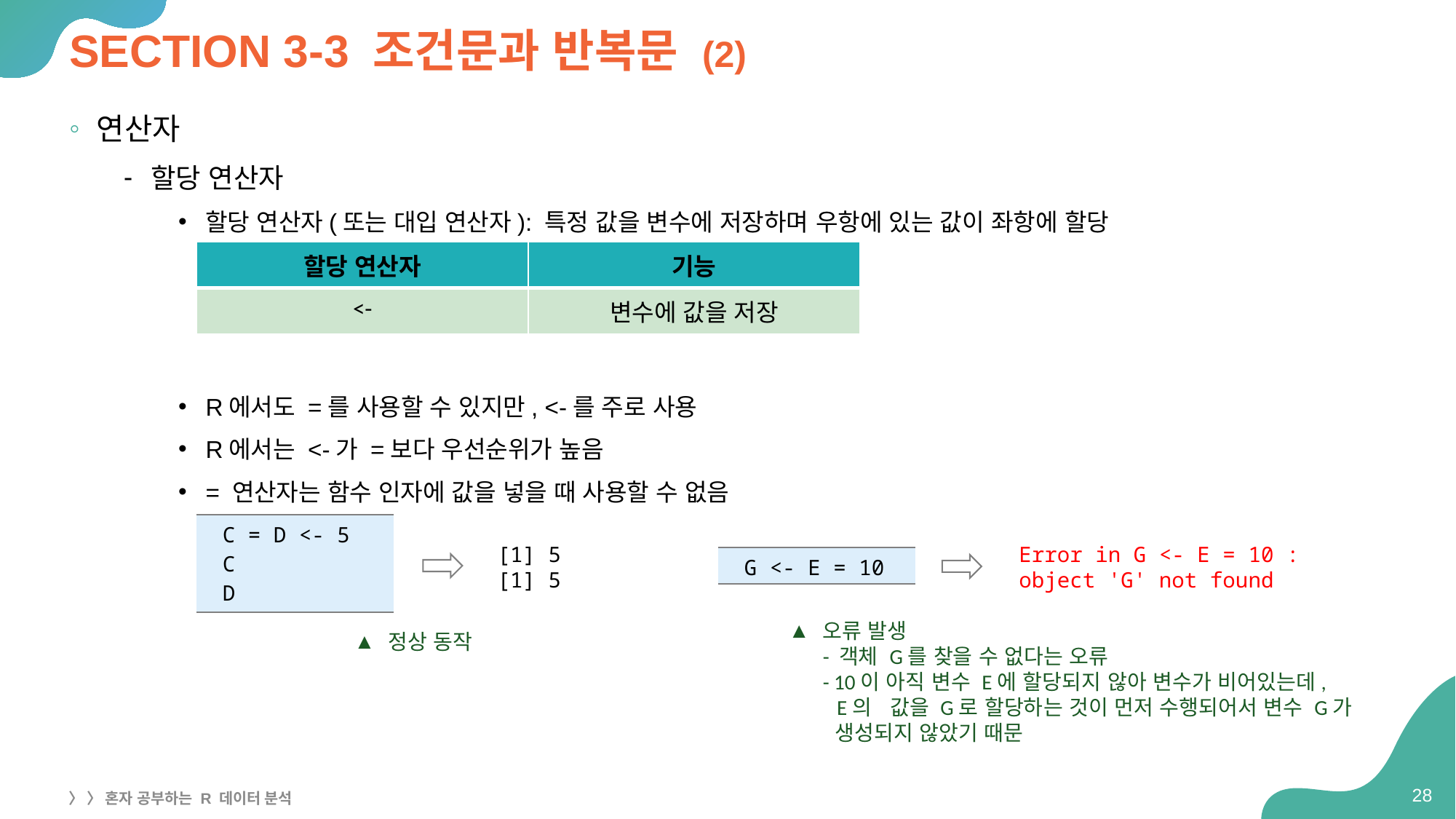

# SECTION 3-3 조건문과 반복문 (2)
연산자
할당 연산자
할당 연산자(또는 대입 연산자): 특정 값을 변수에 저장하며 우항에 있는 값이 좌항에 할당

R에서도 =를 사용할 수 있지만, <-를 주로 사용
R에서는 <-가 =보다 우선순위가 높음
= 연산자는 함수 인자에 값을 넣을 때 사용할 수 없음
| 할당 연산자 | 기능 |
| --- | --- |
| <- | 변수에 값을 저장 |
| C = D <- 5 C D |
| --- |
[1] 5
[1] 5
Error in G <- E = 10 : object 'G' not found
| G <- E = 10 |
| --- |

오류 발생
- 객체 G를 찾을 수 없다는 오류
- 10이 아직 변수 E에 할당되지 않아 변수가 비어있는데,
   E의   값을 G로 할당하는 것이 먼저 수행되어서 변수 G가
  생성되지 않았기 때문
정상 동작
28
〉 〉 혼자 공부하는 R 데이터 분석